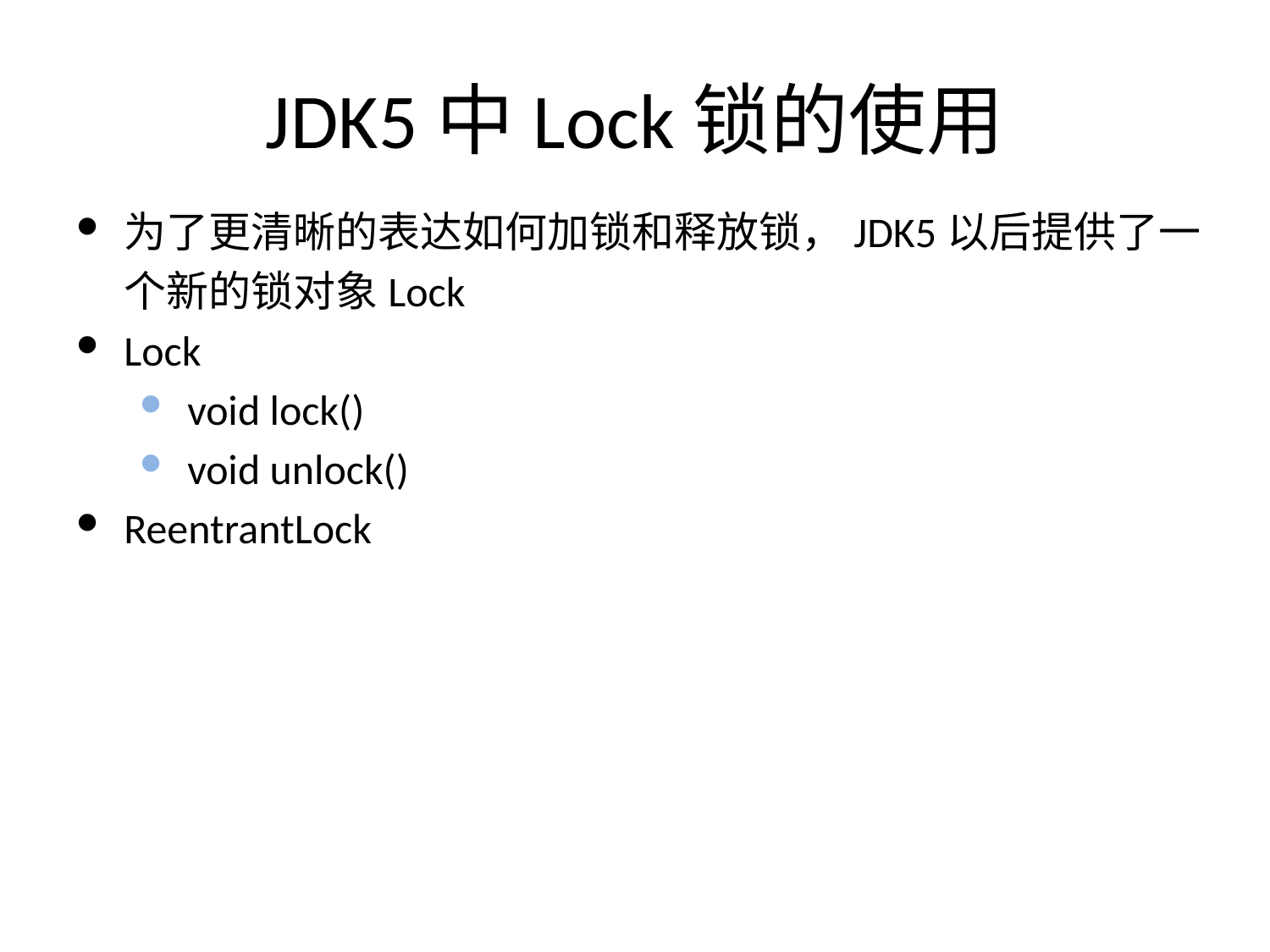

# JDK5中Lock锁的使用
为了更清晰的表达如何加锁和释放锁，JDK5以后提供了一个新的锁对象Lock
Lock
void lock()
void unlock()
ReentrantLock